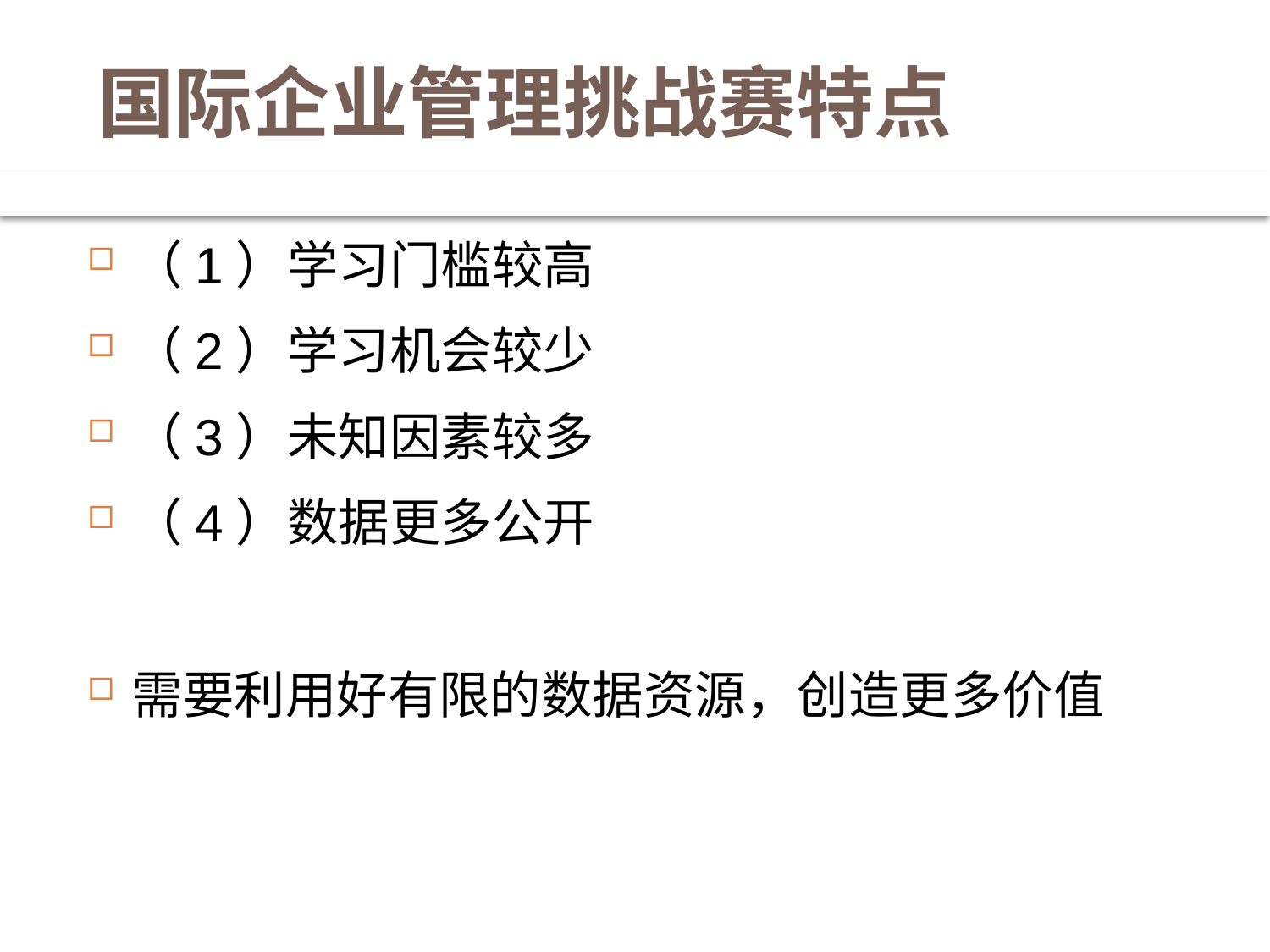

# 国际企业管理挑战赛特点
（1）学习门槛较高
（2）学习机会较少
（3）未知因素较多
（4）数据更多公开

需要利用好有限的数据资源，创造更多价值